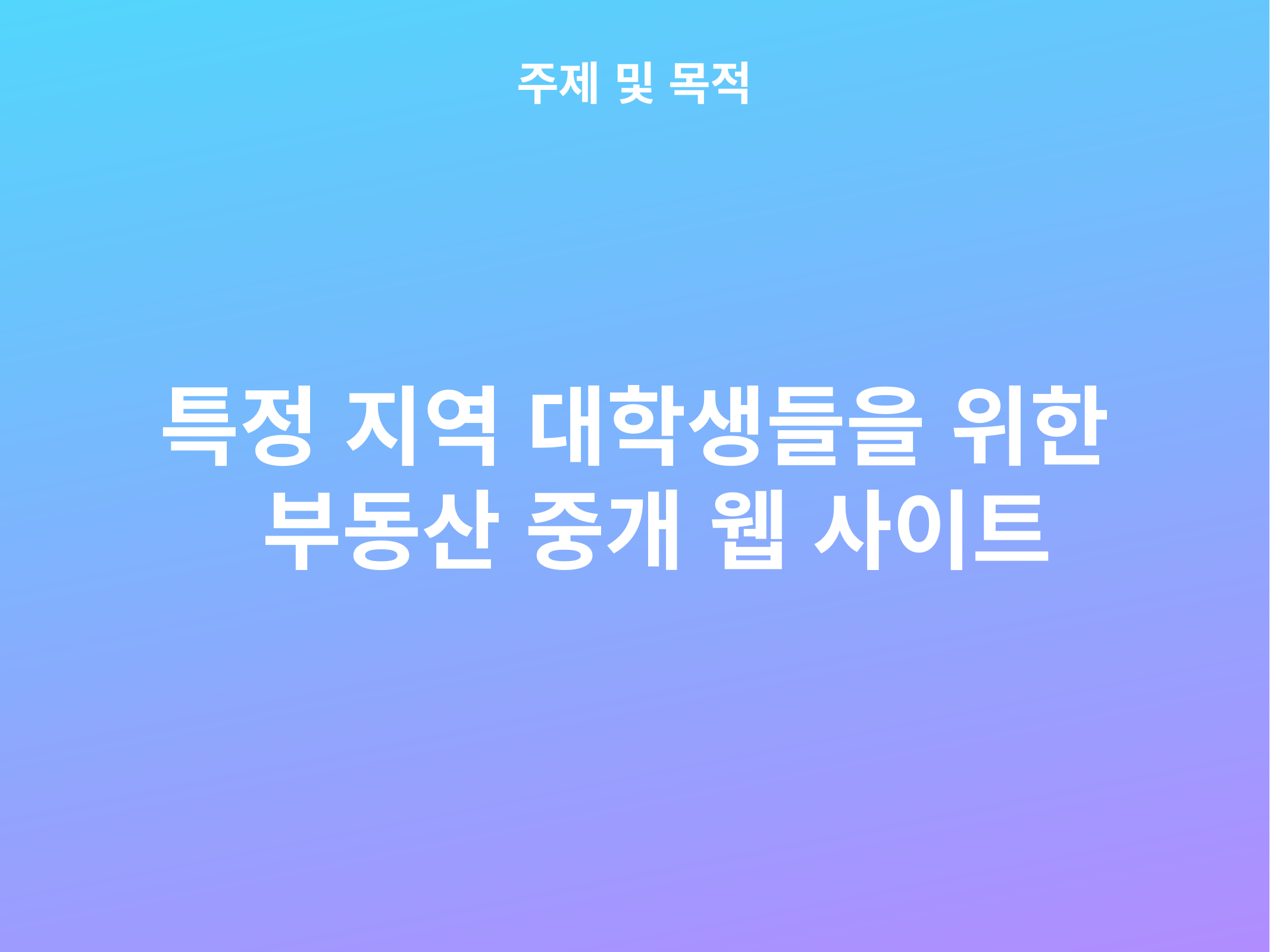

주제 및 목적
특정 지역 대학생들을 위한
 부동산 중개 웹 사이트